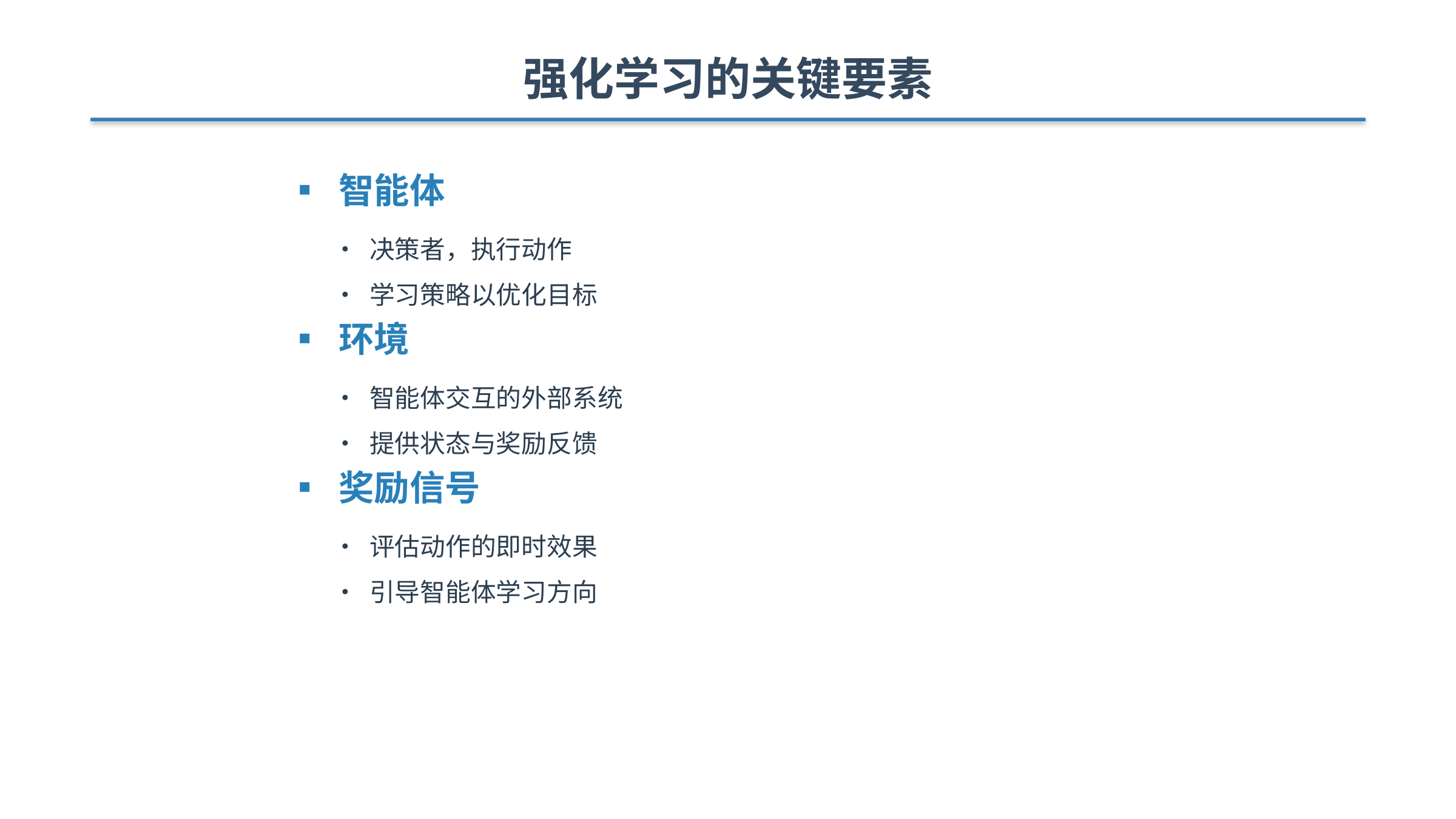

强化学习的关键要素

▪ 智能体
• 决策者，执行动作
• 学习策略以优化目标
▪ 环境
• 智能体交互的外部系统
• 提供状态与奖励反馈
▪ 奖励信号
• 评估动作的即时效果
• 引导智能体学习方向